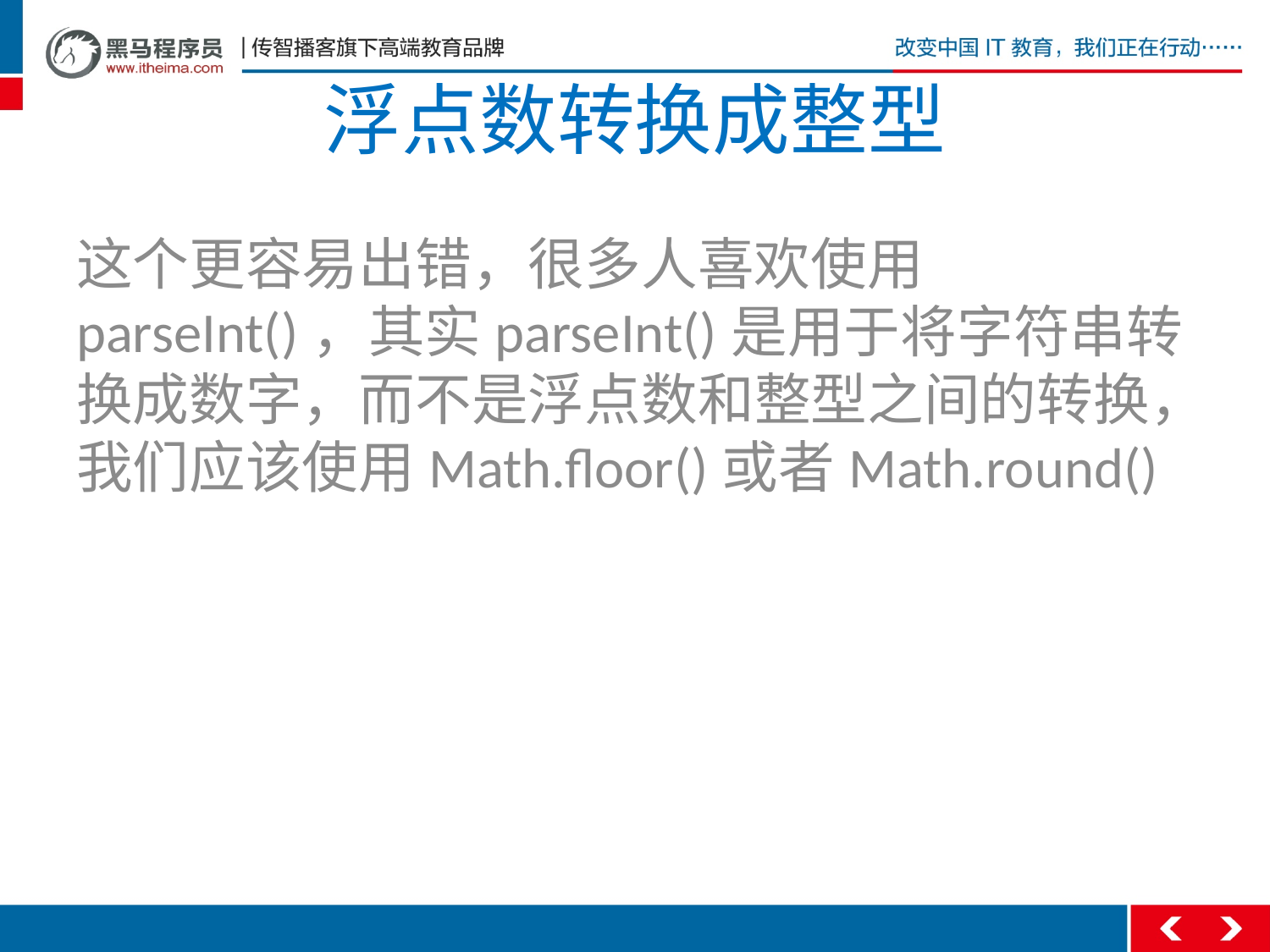

# 浮点数转换成整型
这个更容易出错，很多人喜欢使用parseInt()，其实parseInt()是用于将字符串转换成数字，而不是浮点数和整型之间的转换，我们应该使用Math.floor()或者Math.round()